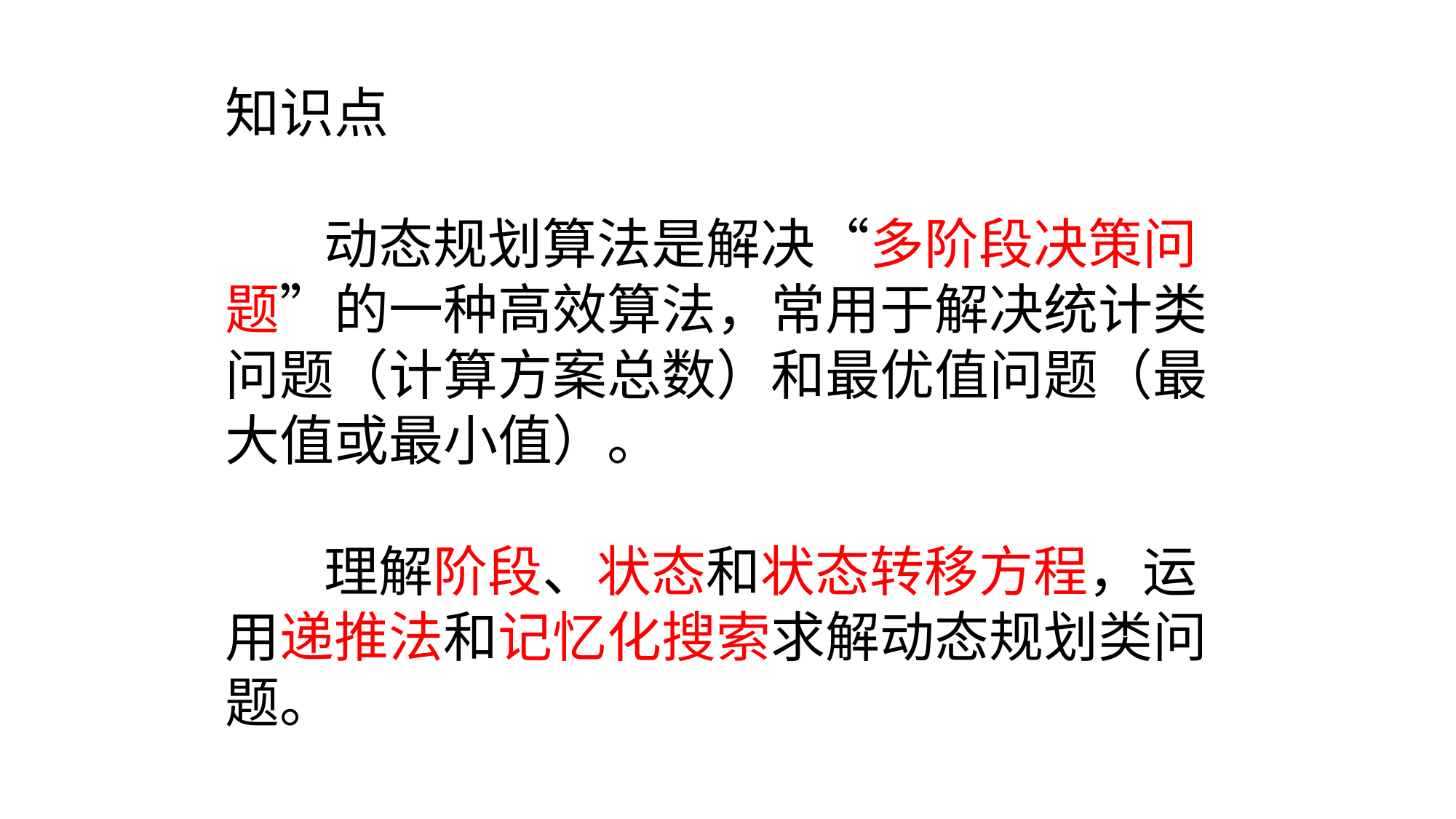

知识点

       动态规划算法是解决“多阶段决策问题”的一种高效算法，常用于解决统计类问题（计算方案总数）和最优值问题（最大值或最小值）。

       理解阶段、状态和状态转移方程，运用递推法和记忆化搜索求解动态规划类问题。